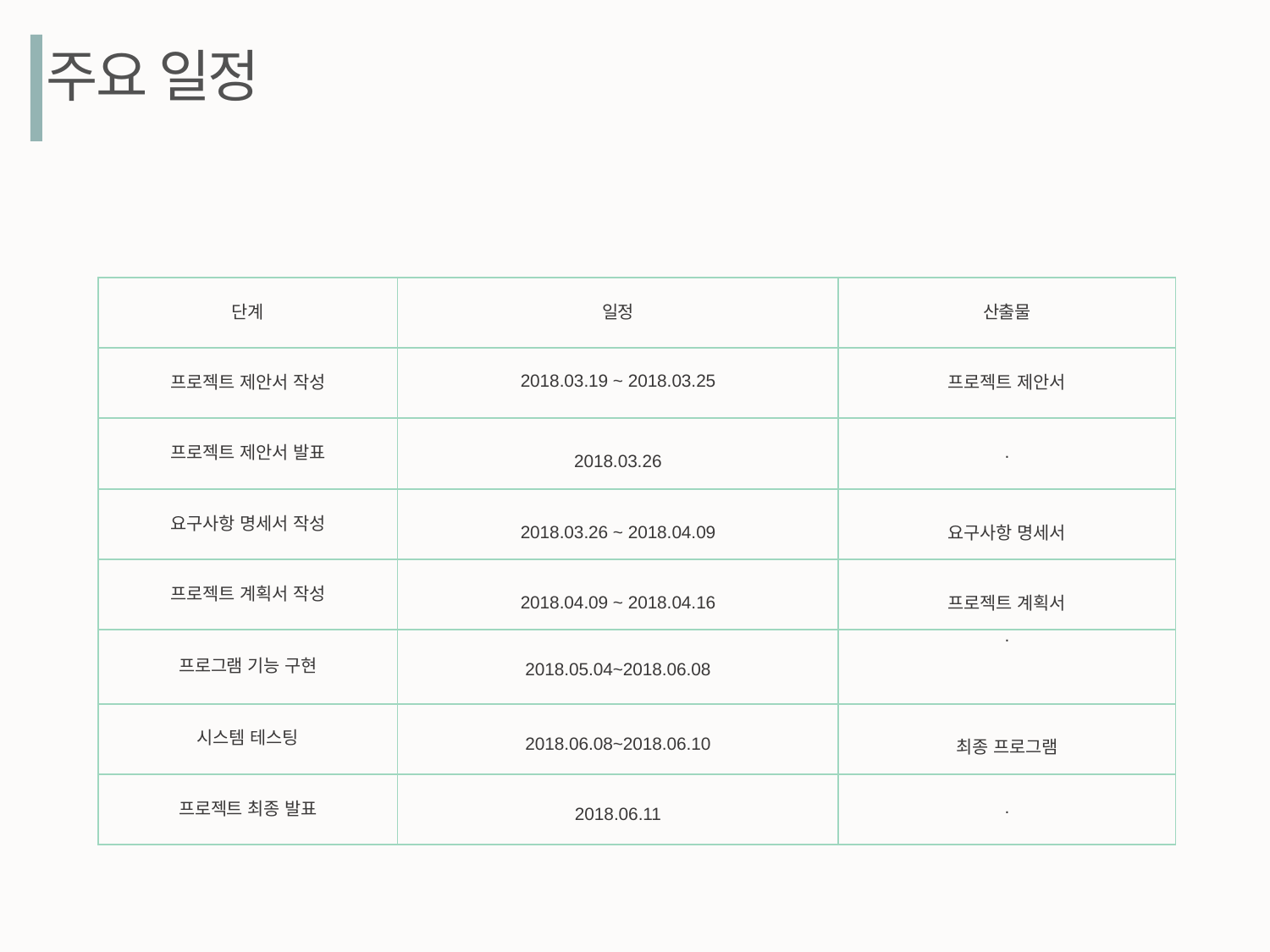

주요 일정
| 단계 | 일정 | 산출물 |
| --- | --- | --- |
| 프로젝트 제안서 작성 | 2018.03.19 ~ 2018.03.25 | 프로젝트 제안서 |
| 프로젝트 제안서 발표 | 2018.03.26 | . |
| 요구사항 명세서 작성 | 2018.03.26 ~ 2018.04.09 | 요구사항 명세서 |
| 프로젝트 계획서 작성 | 2018.04.09 ~ 2018.04.16 | 프로젝트 계획서 |
| 프로그램 기능 구현 | 2018.05.04~2018.06.08 | . |
| 시스템 테스팅 | 2018.06.08~2018.06.10 | 최종 프로그램 |
| 프로젝트 최종 발표 | 2018.06.11 | . |